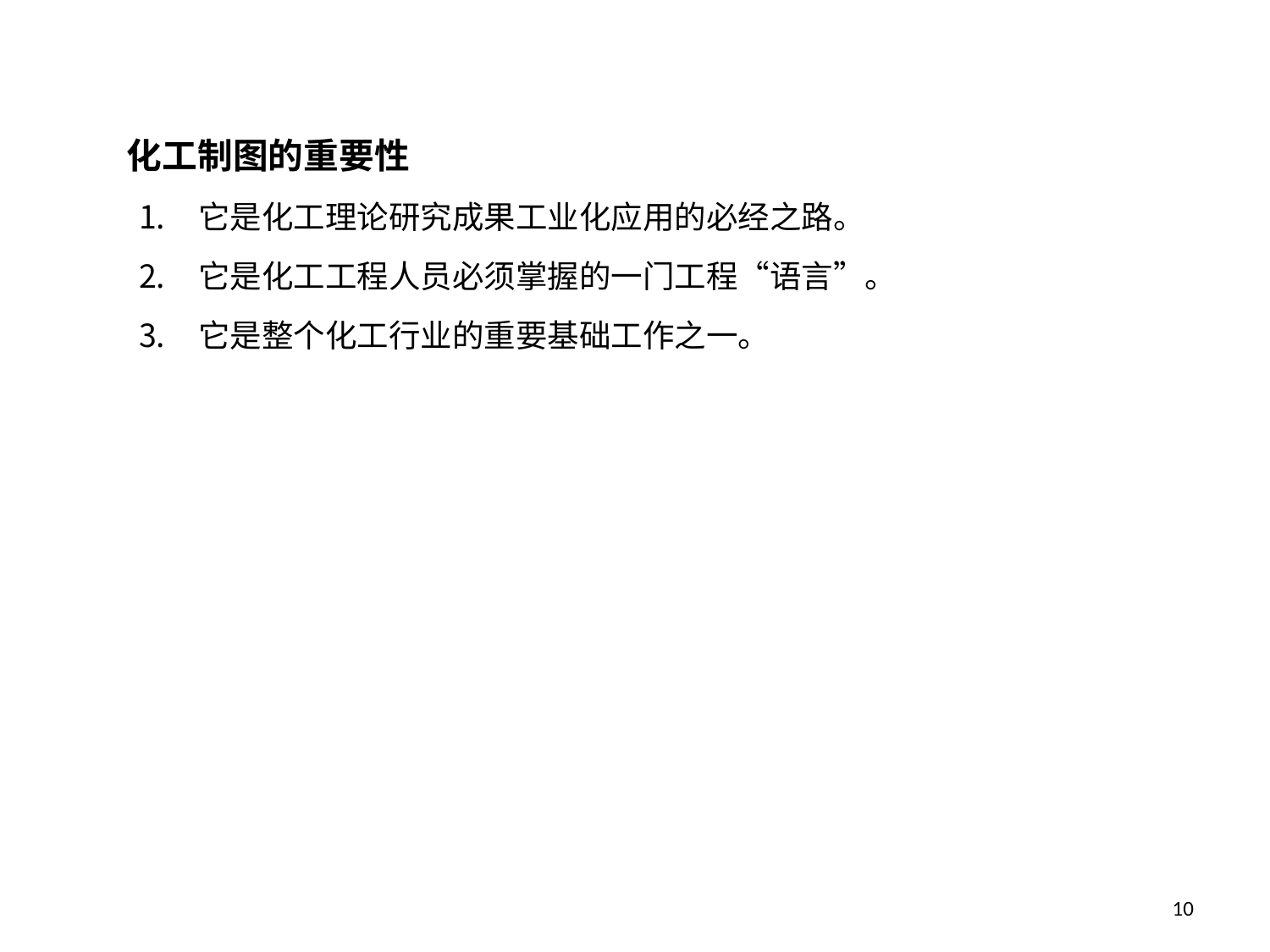

化工制图的重要性
它是化工理论研究成果工业化应用的必经之路。
它是化工工程人员必须掌握的一门工程“语言”。
它是整个化工行业的重要基础工作之一。

10